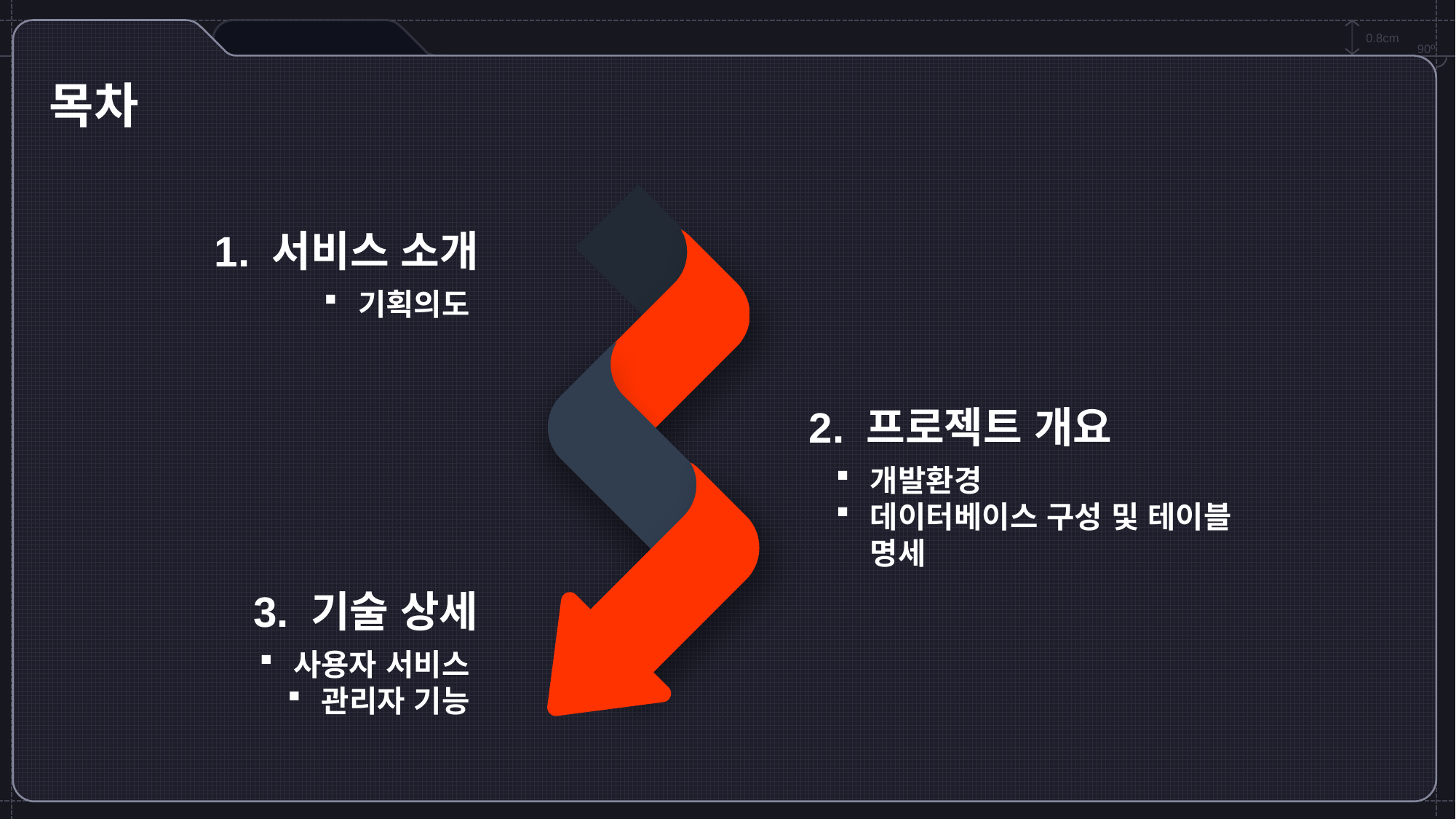

0.8cm
90º

목차

1. 서비스 소개
기획의도
2. 프로젝트 개요
개발환경
데이터베이스 구성 및 테이블 명세
3. 기술 상세
사용자 서비스
관리자 기능